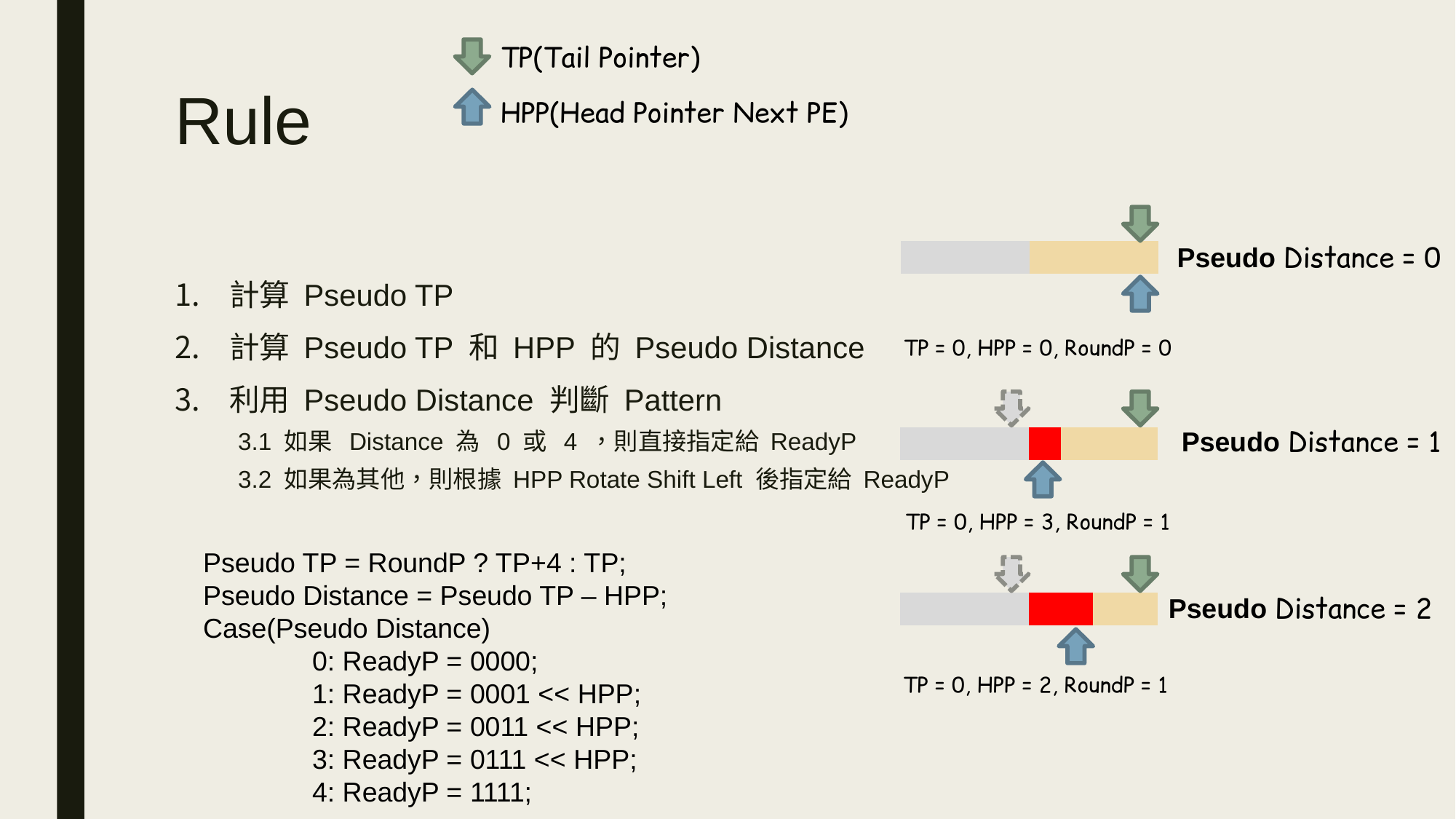

TP(Tail Pointer)

# Rule
HPP(Head Pointer Next PE)

Pseudo Distance = 0
|  |  |  |  |
| --- | --- | --- | --- |
|  |  |  |  |
| --- | --- | --- | --- |
計算 Pseudo TP
計算 Pseudo TP 和 HPP 的 Pseudo Distance
利用 Pseudo Distance 判斷 Pattern
3.1 如果  Distance 為  0 或  4 ，則直接指定給 ReadyP
3.2 如果為其他，則根據 HPP Rotate Shift Left 後指定給 ReadyP

TP = 0, HPP = 0, RoundP = 0

Pseudo Distance = 1
|  |  |  |  |
| --- | --- | --- | --- |
|  |  |  |  |
| --- | --- | --- | --- |

TP = 0, HPP = 3, RoundP = 1
Pseudo TP = RoundP ? TP+4 : TP;
Pseudo Distance = Pseudo TP – HPP;
Case(Pseudo Distance)
	0: ReadyP = 0000;
	1: ReadyP = 0001 << HPP;
	2: ReadyP = 0011 << HPP;
	3: ReadyP = 0111 << HPP;
	4: ReadyP = 1111;

Pseudo Distance = 2
|  |  |  |  |
| --- | --- | --- | --- |
|  |  |  |  |
| --- | --- | --- | --- |

TP = 0, HPP = 2, RoundP = 1